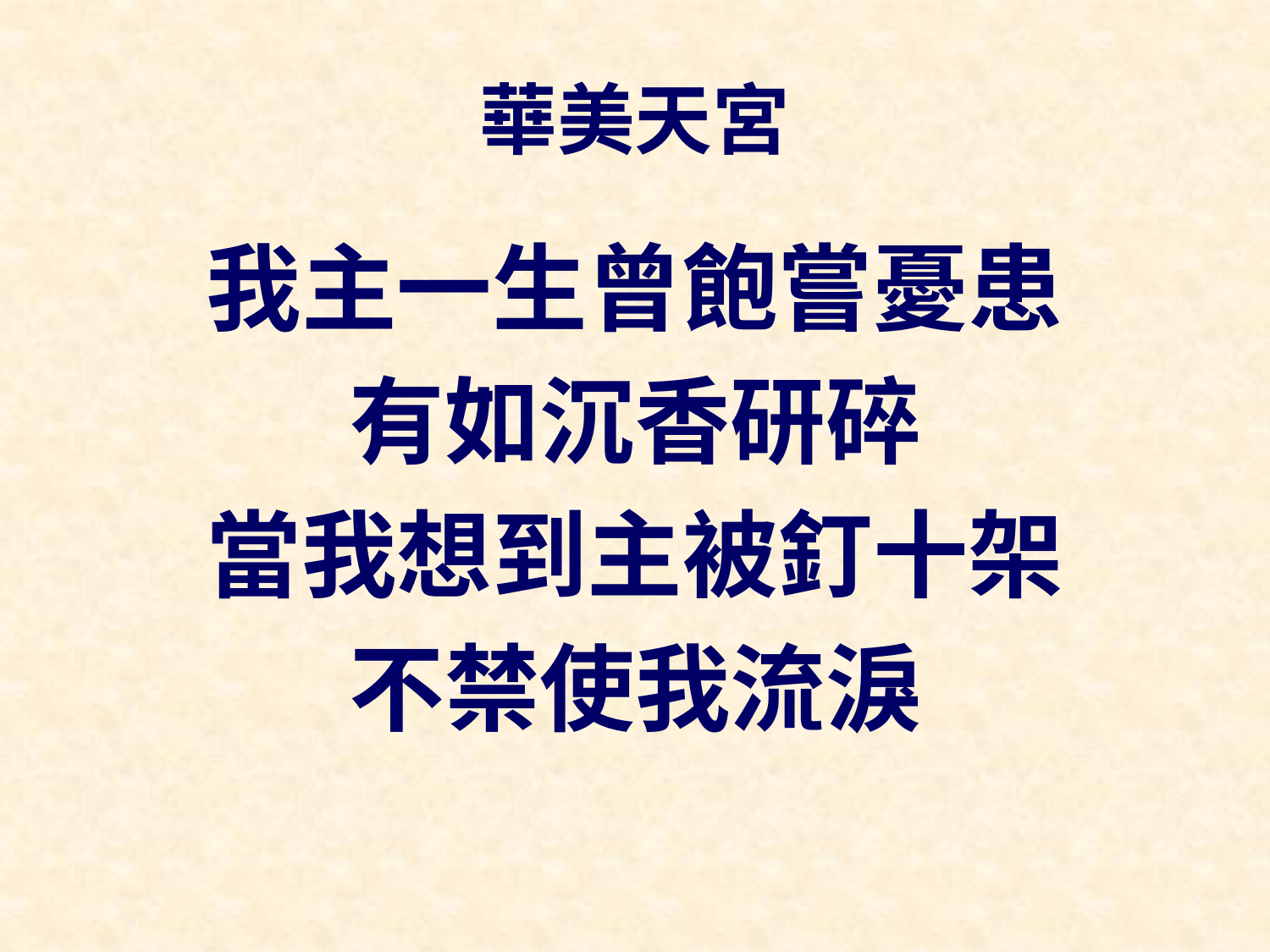

# 華美天宮
我主一生曾飽嘗憂患
有如沉香研碎
當我想到主被釘十架
不禁使我流淚